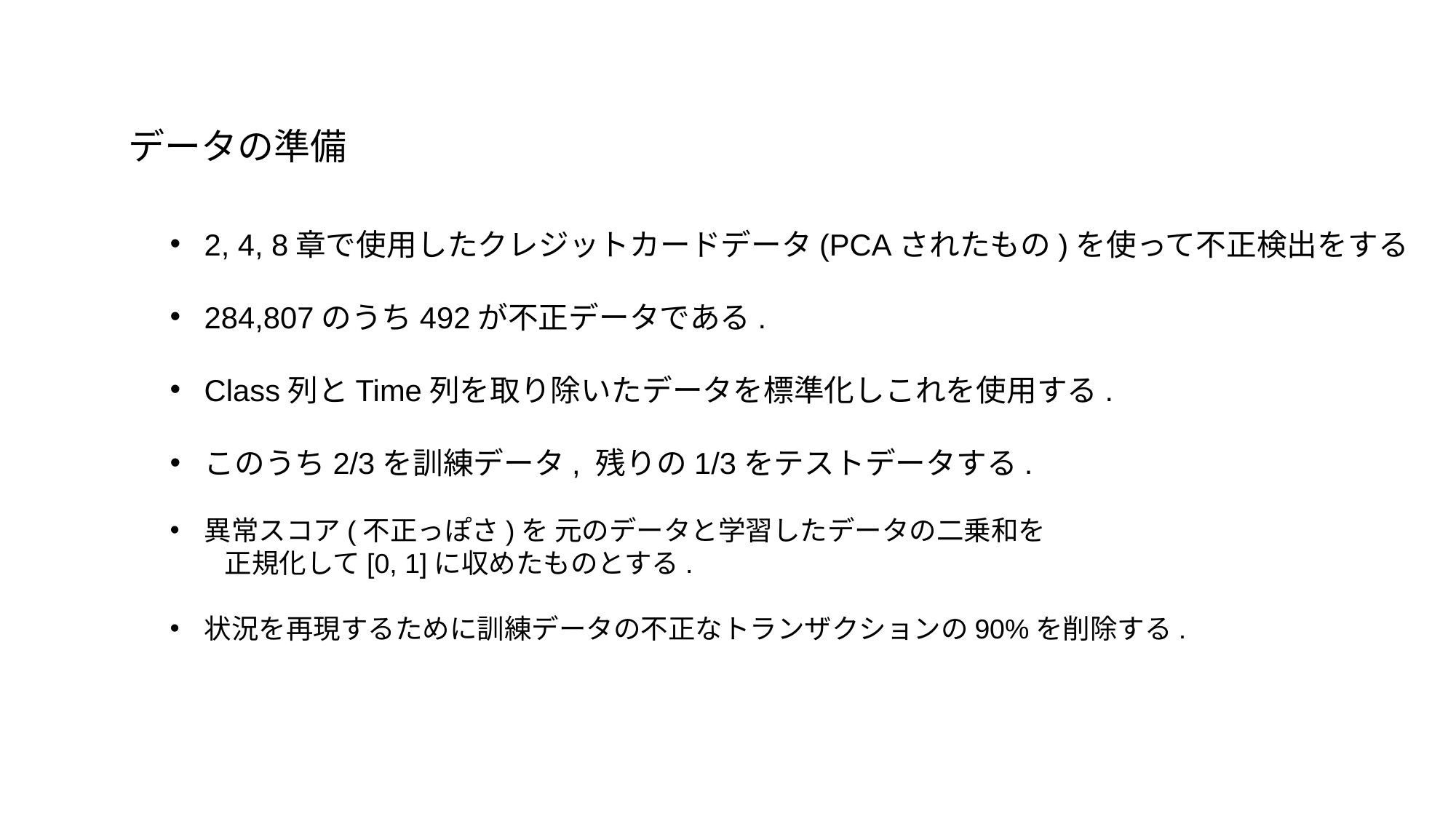

データの準備
2, 4, 8章で使用したクレジットカードデータ(PCAされたもの)を使って不正検出をする

284,807のうち492が不正データである.

Class列とTime列を取り除いたデータを標準化しこれを使用する.

このうち2/3を訓練データ, 残りの1/3をテストデータする.

異常スコア(不正っぽさ)を 元のデータと学習したデータの二乗和を
　　正規化して[0, 1]に収めたものとする.

状況を再現するために訓練データの不正なトランザクションの90%を削除する.